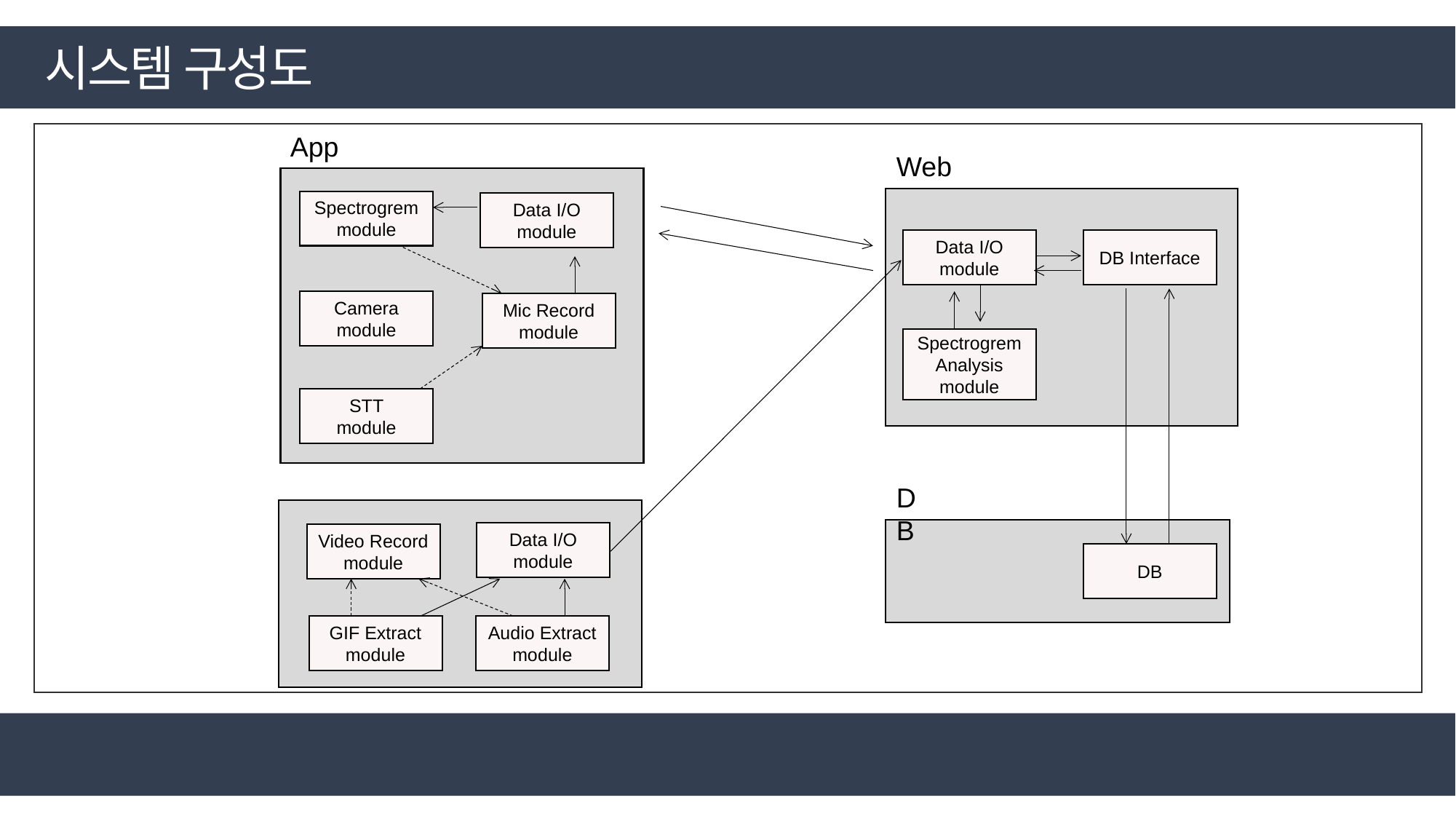

시스템 구성도

App
Web

Spectrogrem
module
Data I/O
module
Data I/O
module
DB Interface
Camera
module
Mic Record
module
Spectrogrem
Analysis module
STT
module
DB

Data I/O
module
Video Record
module
DB
GIF Extract
module
Audio Extract
module